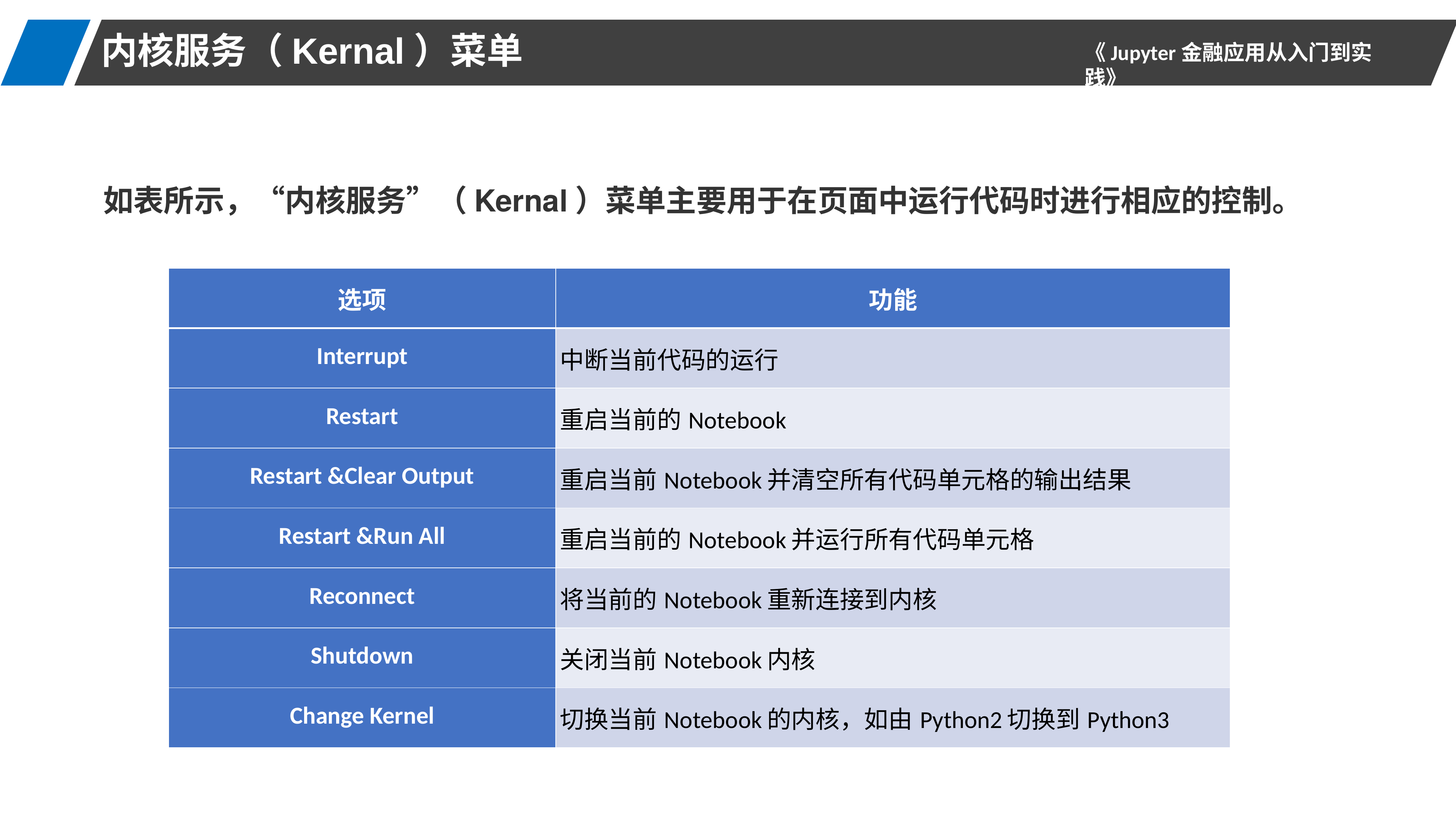

内核服务（Kernal）菜单
如表所示，“内核服务”（Kernal）菜单主要用于在页面中运行代码时进行相应的控制。
| 选项 | 功能 |
| --- | --- |
| Interrupt | 中断当前代码的运行 |
| Restart | 重启当前的Notebook |
| Restart &Clear Output | 重启当前Notebook并清空所有代码单元格的输出结果 |
| Restart &Run All | 重启当前的Notebook并运行所有代码单元格 |
| Reconnect | 将当前的Notebook重新连接到内核 |
| Shutdown | 关闭当前Notebook内核 |
| Change Kernel | 切换当前Notebook的内核，如由Python2切换到Python3 |